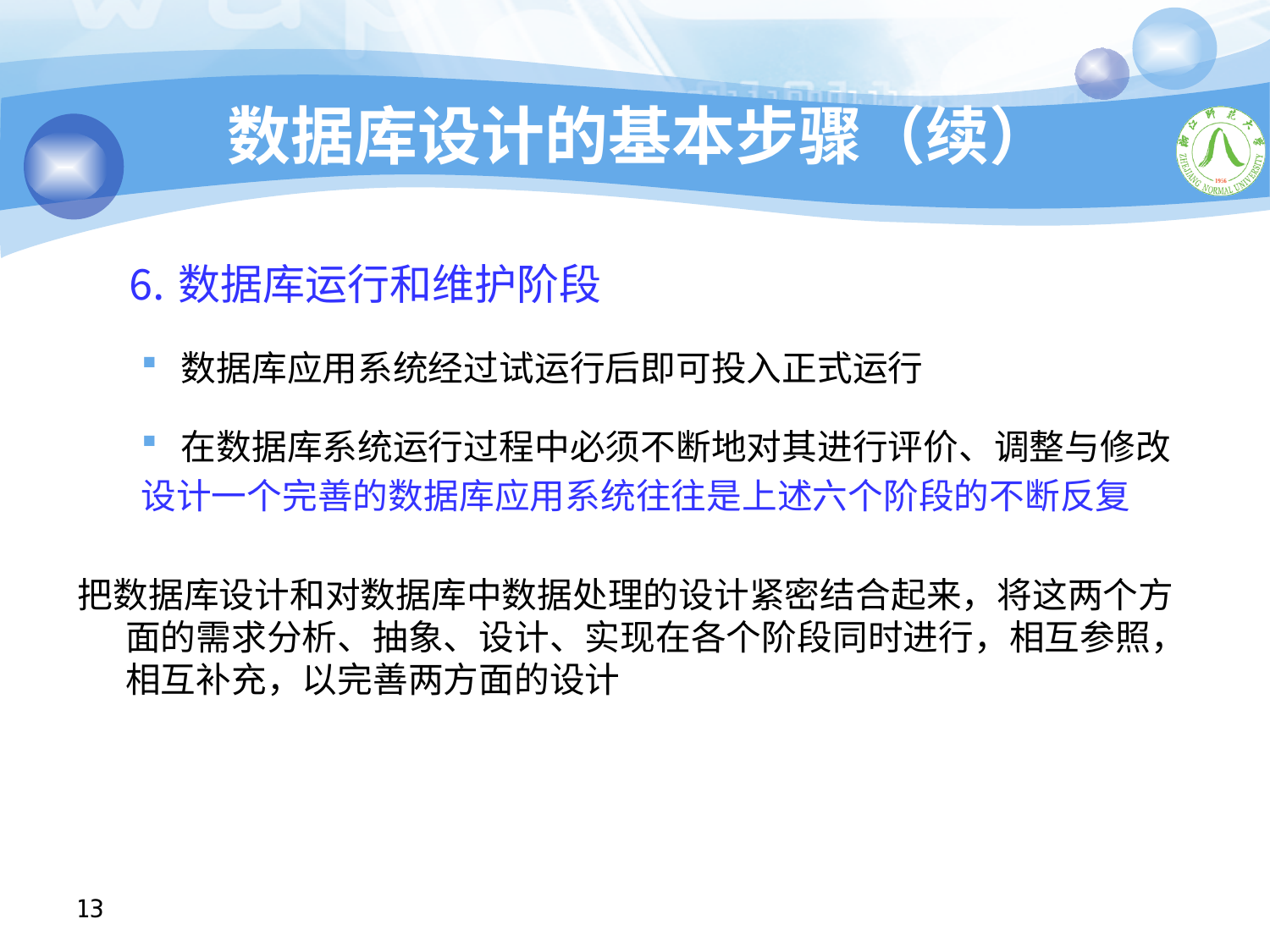

# 数据库设计的基本步骤（续）
	⒍数据库运行和维护阶段
数据库应用系统经过试运行后即可投入正式运行
在数据库系统运行过程中必须不断地对其进行评价、调整与修改
       设计一个完善的数据库应用系统往往是上述六个阶段的不断反复

把数据库设计和对数据库中数据处理的设计紧密结合起来，将这两个方面的需求分析、抽象、设计、实现在各个阶段同时进行，相互参照，相互补充，以完善两方面的设计
13